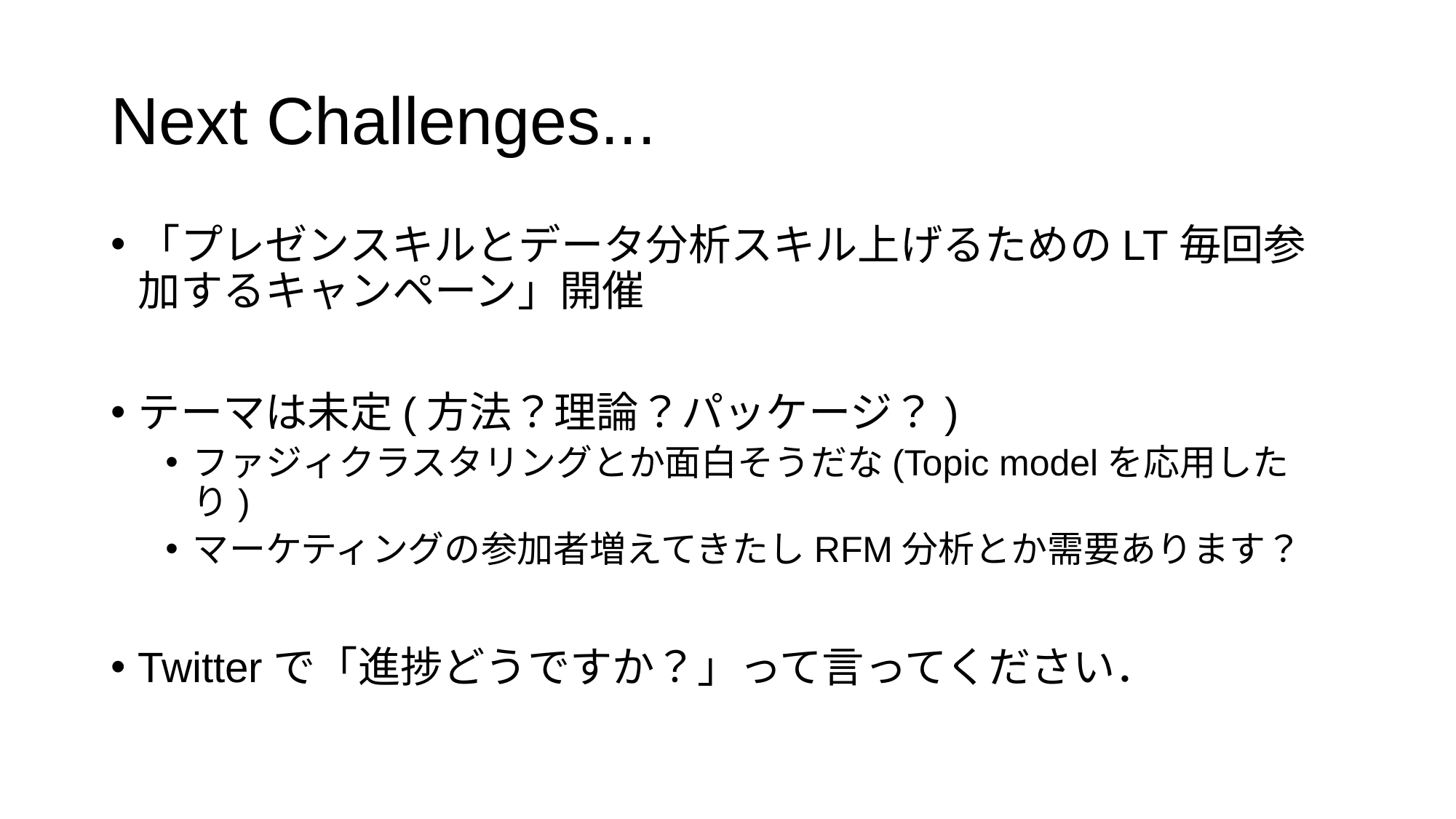

# Next Challenges...
「プレゼンスキルとデータ分析スキル上げるためのLT毎回参加するキャンペーン」開催

テーマは未定(方法？理論？パッケージ？)
ファジィクラスタリングとか面白そうだな(Topic modelを応用したり)
マーケティングの参加者増えてきたしRFM分析とか需要あります？

Twitterで「進捗どうですか？」って言ってください．